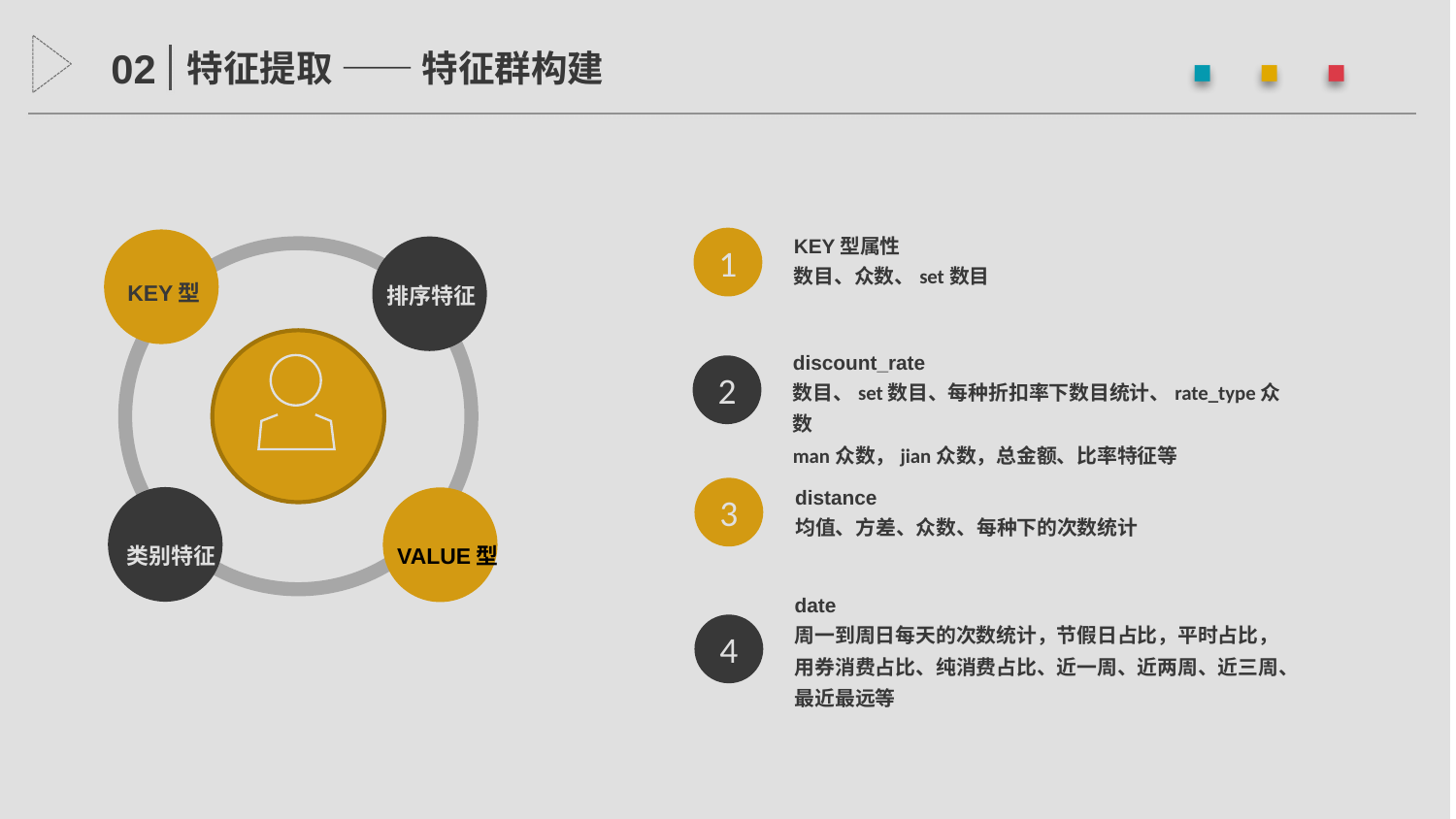

· · ·
02
特征提取 —— 特征群构建

KEY型属性
数目、众数、set数目
1

KEY型
排序特征

discount_rate
数目、set数目、每种折扣率下数目统计、rate_type众数
man众数，jian众数，总金额、比率特征等

2
distance
均值、方差、众数、每种下的次数统计
3

类别特征
VALUE型
date
周一到周日每天的次数统计，节假日占比，平时占比，用券消费占比、纯消费占比、近一周、近两周、近三周、最近最远等
4